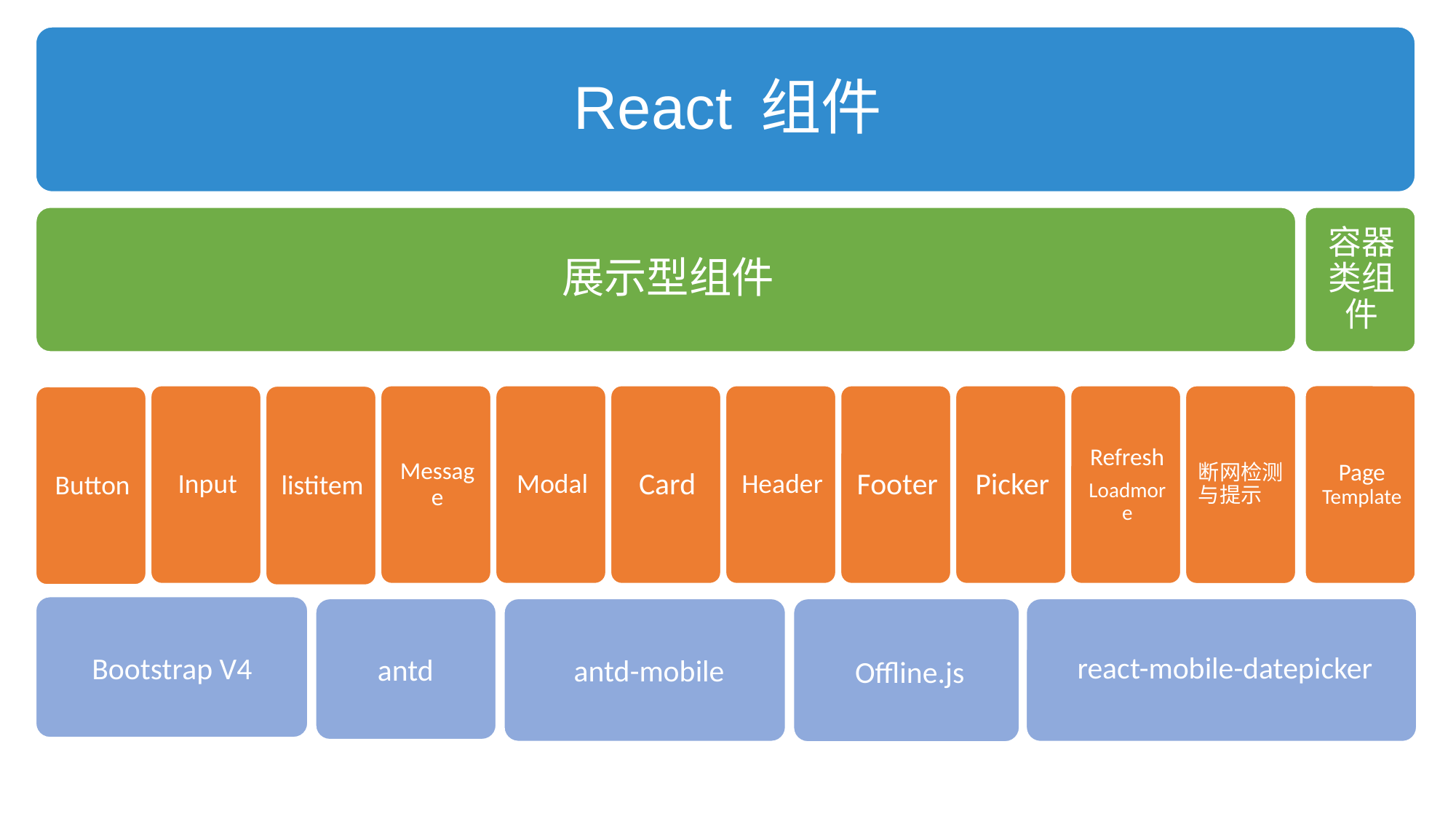

React 组件
展示型组件
Button
Input
listitem
Message
Modal
Card
Header
Footer
Picker
Refresh
Loadmore
断网检测与提示
容器类组件
Page Template

Bootstrap V4

antd

antd-mobile

Offline.js

react-mobile-datepicker